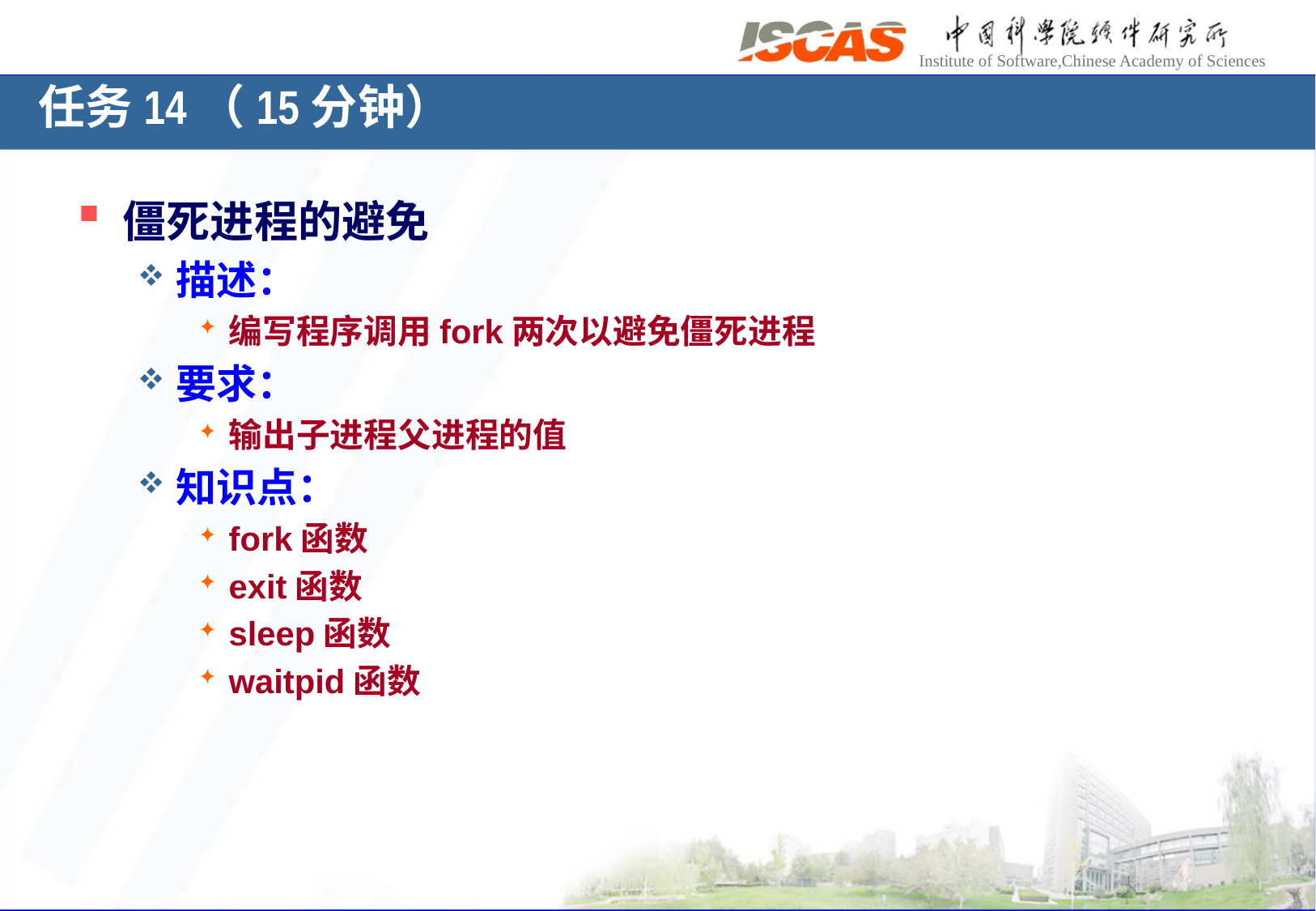

# 任务14（15分钟）
僵死进程的避免
描述：
编写程序调用fork两次以避免僵死进程
要求：
输出子进程父进程的值
知识点：
fork函数
exit函数
sleep函数
waitpid函数